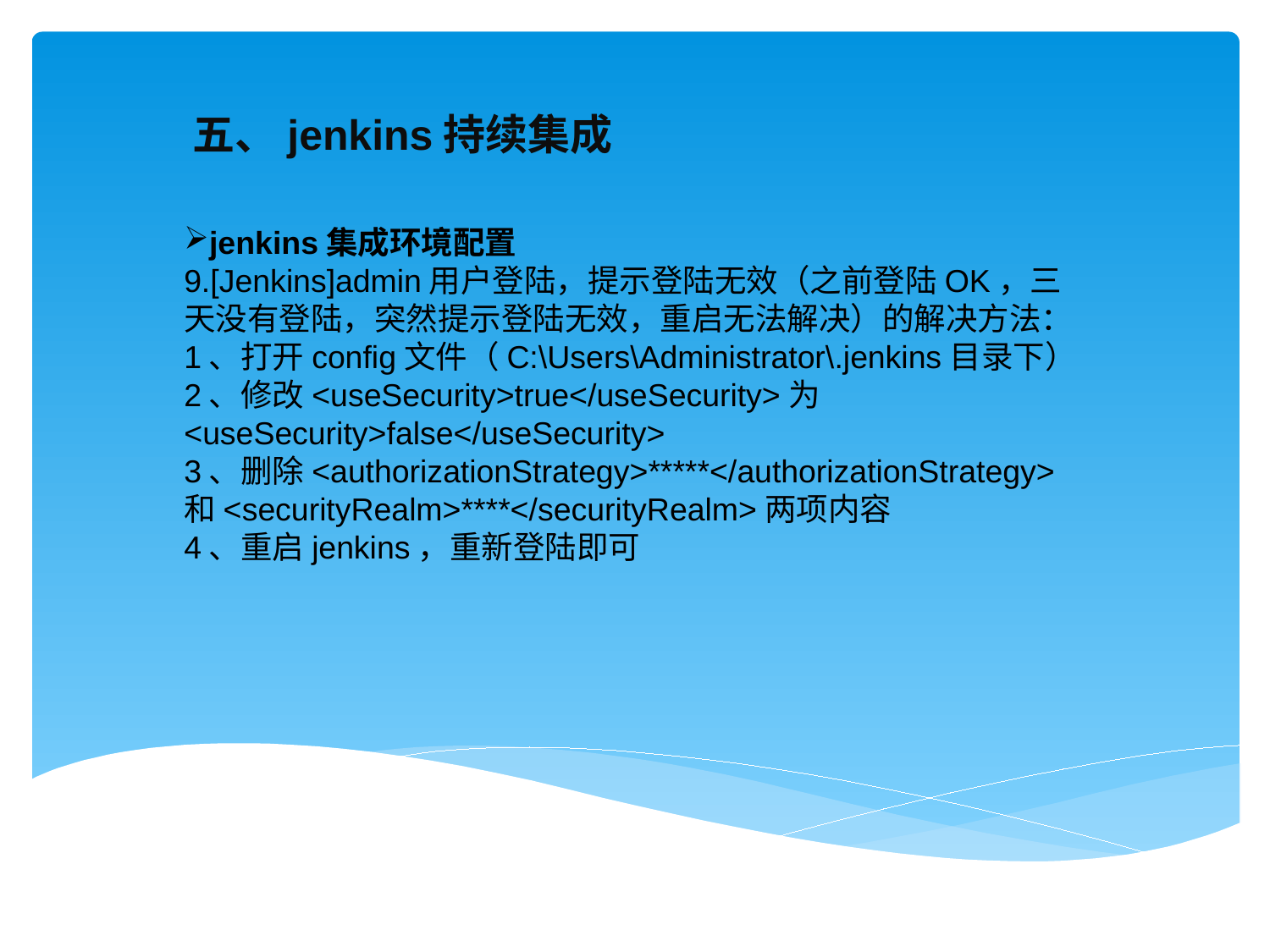

五、jenkins持续集成
jenkins集成环境配置
9.[Jenkins]admin用户登陆，提示登陆无效（之前登陆OK，三天没有登陆，突然提示登陆无效，重启无法解决）的解决方法：
1、打开config文件（C:\Users\Administrator\.jenkins目录下）
2、修改<useSecurity>true</useSecurity>为<useSecurity>false</useSecurity>
3、删除<authorizationStrategy>*****</authorizationStrategy>和<securityRealm>****</securityRealm>两项内容
4、重启jenkins，重新登陆即可